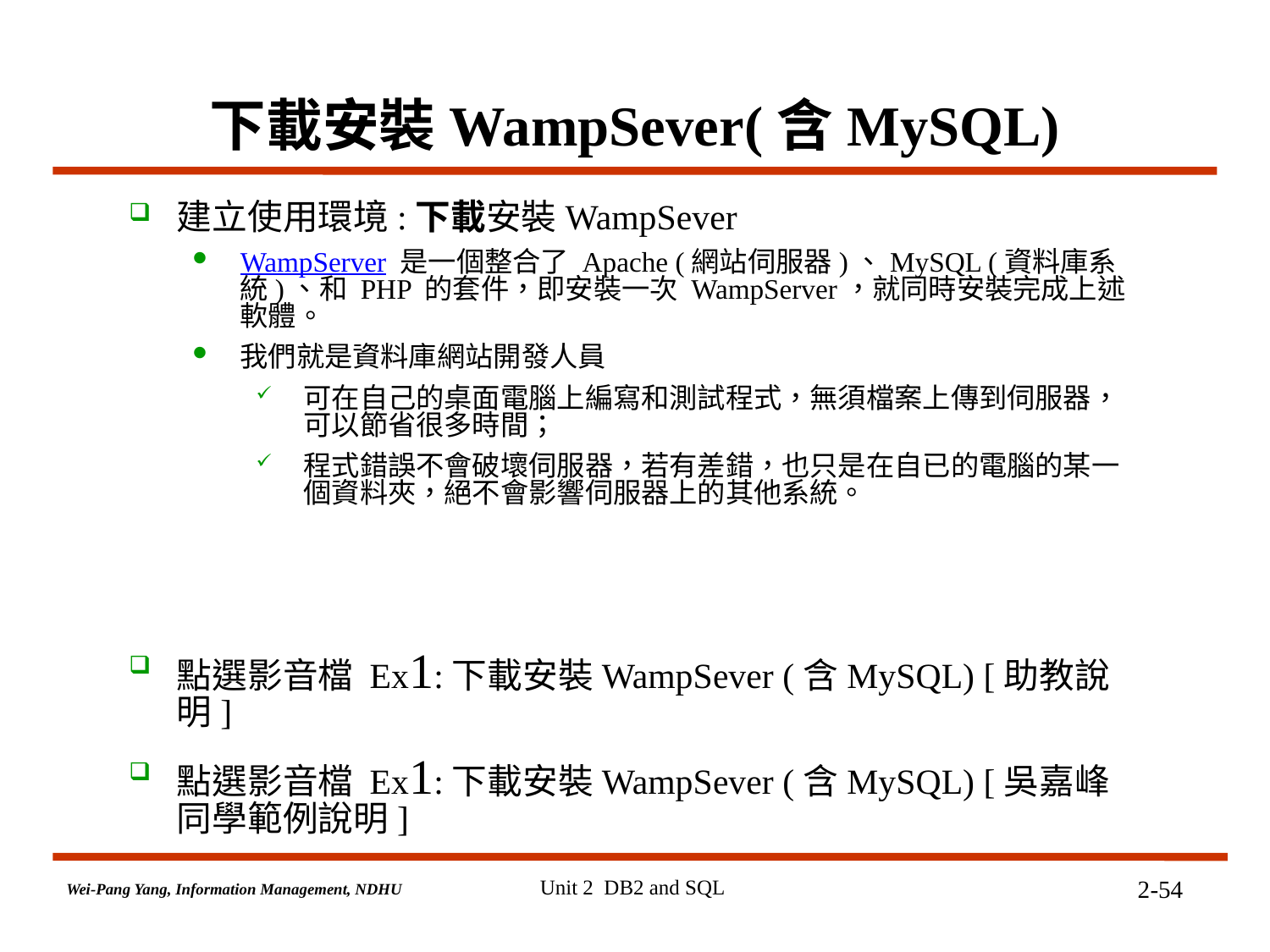

# 下載安裝WampSever(含MySQL)
建立使用環境:下載安裝WampSever
WampServer 是一個整合了 Apache (網站伺服器)、MySQL (資料庫系統)、和 PHP 的套件，即安裝一次 WampServer，就同時安裝完成上述軟體。
我們就是資料庫網站開發人員
可在自己的桌面電腦上編寫和測試程式，無須檔案上傳到伺服器，可以節省很多時間；
程式錯誤不會破壞伺服器，若有差錯，也只是在自已的電腦的某一個資料夾，絕不會影響伺服器上的其他系統。

點選影音檔 Ex1:下載安裝WampSever (含MySQL) [助教說明]
點選影音檔 Ex1:下載安裝WampSever (含MySQL) [吳嘉峰同學範例說明]

Unit 2  DB2 and SQL